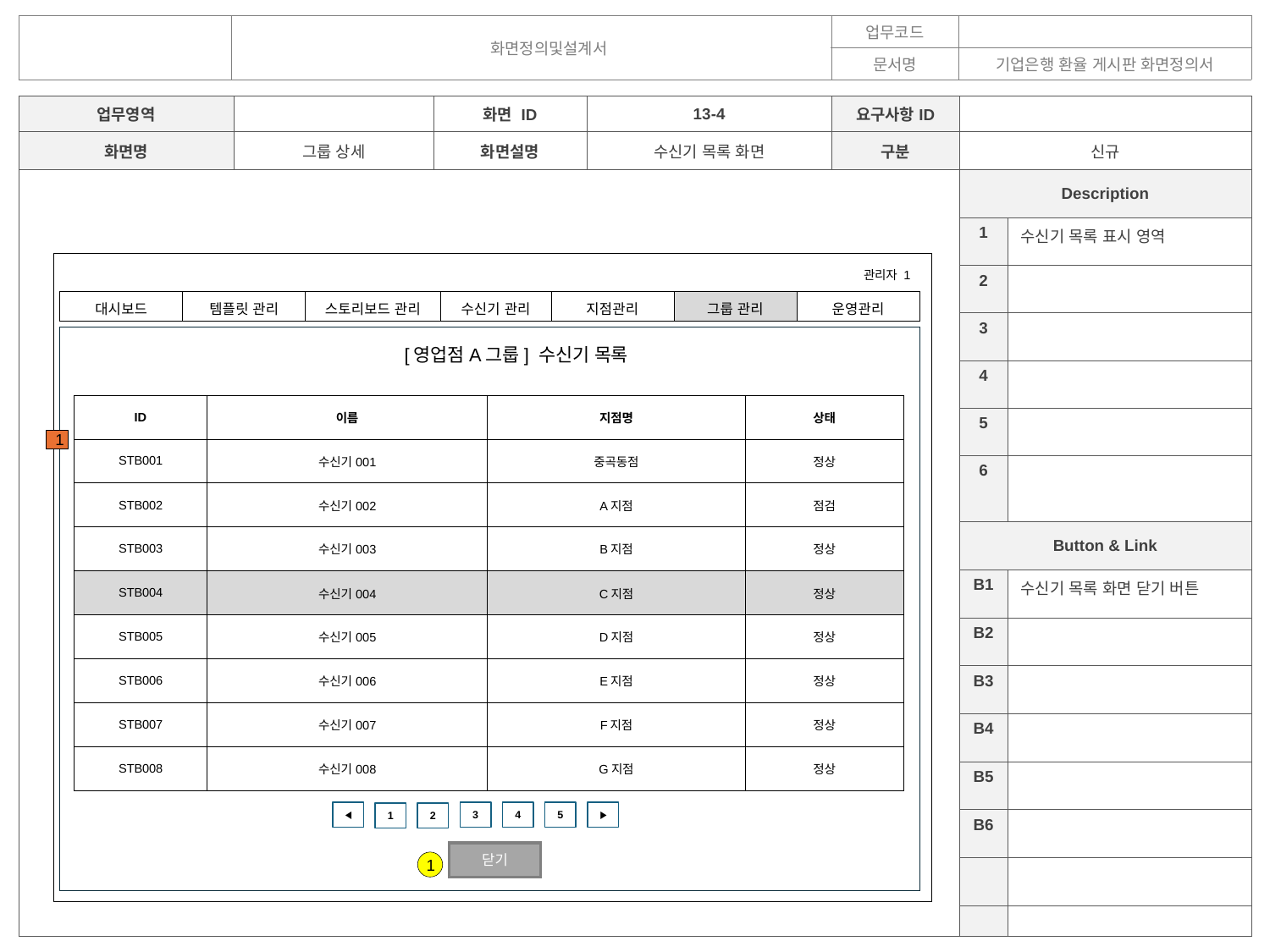

|  | 화면정의및설계서 | 업무코드 |  |
| --- | --- | --- | --- |
|  |  | 문서명 | 기업은행 환율 게시판 화면정의서 |
| 업무영역 |  | 화면 ID | 13-4 | 요구사항ID |  |  |
| --- | --- | --- | --- | --- | --- | --- |
| 화면명 | 그룹 상세 | 화면설명 | 수신기 목록 화면 | 구분 | 신규 |  |
|  |  |  |  |  | Description |  |
|  |  |  |  |  | 1 | 수신기 목록 표시 영역 |
|  |  |  |  |  | 2 |  |
|  |  |  |  |  | 3 |  |
|  |  |  |  |  | 4 |  |
|  |  |  |  |  | 5 |  |
|  |  |  |  |  | 6 |  |
|  |  |  |  |  | Button & Link |  |
|  |  |  |  |  | B1 | 수신기 목록 화면 닫기 버튼 |
|  |  |  |  |  | B2 |  |
|  |  |  |  |  | B3 |  |
|  |  |  |  |  | B4 |  |
|  |  |  |  |  | B5 |  |
|  |  |  |  |  | B6 |  |
|  |  |  |  |  |  |  |
|  |  |  |  |  |  |  |

관리자 1
| 대시보드 | 템플릿 관리 | 스토리보드 관리 | 수신기 관리 | 지점관리 | 그룹 관리 | 운영관리 |
| --- | --- | --- | --- | --- | --- | --- |

[영업점A그룹] 수신기 목록
| ID | 이름 | 지점명 | 상태 |
| --- | --- | --- | --- |
| STB001 | 수신기001 | 중곡동점 | 정상 |
| STB002 | 수신기002 | A지점 | 점검 |
| STB003 | 수신기003 | B지점 | 정상 |
| STB004 | 수신기004 | C지점 | 정상 |
| STB005 | 수신기005 | D지점 | 정상 |
| STB006 | 수신기006 | E지점 | 정상 |
| STB007 | 수신기007 | F지점 | 정상 |
| STB008 | 수신기008 | G지점 | 정상 |
1
◀
3
4
5
▶
1
2
닫기
1